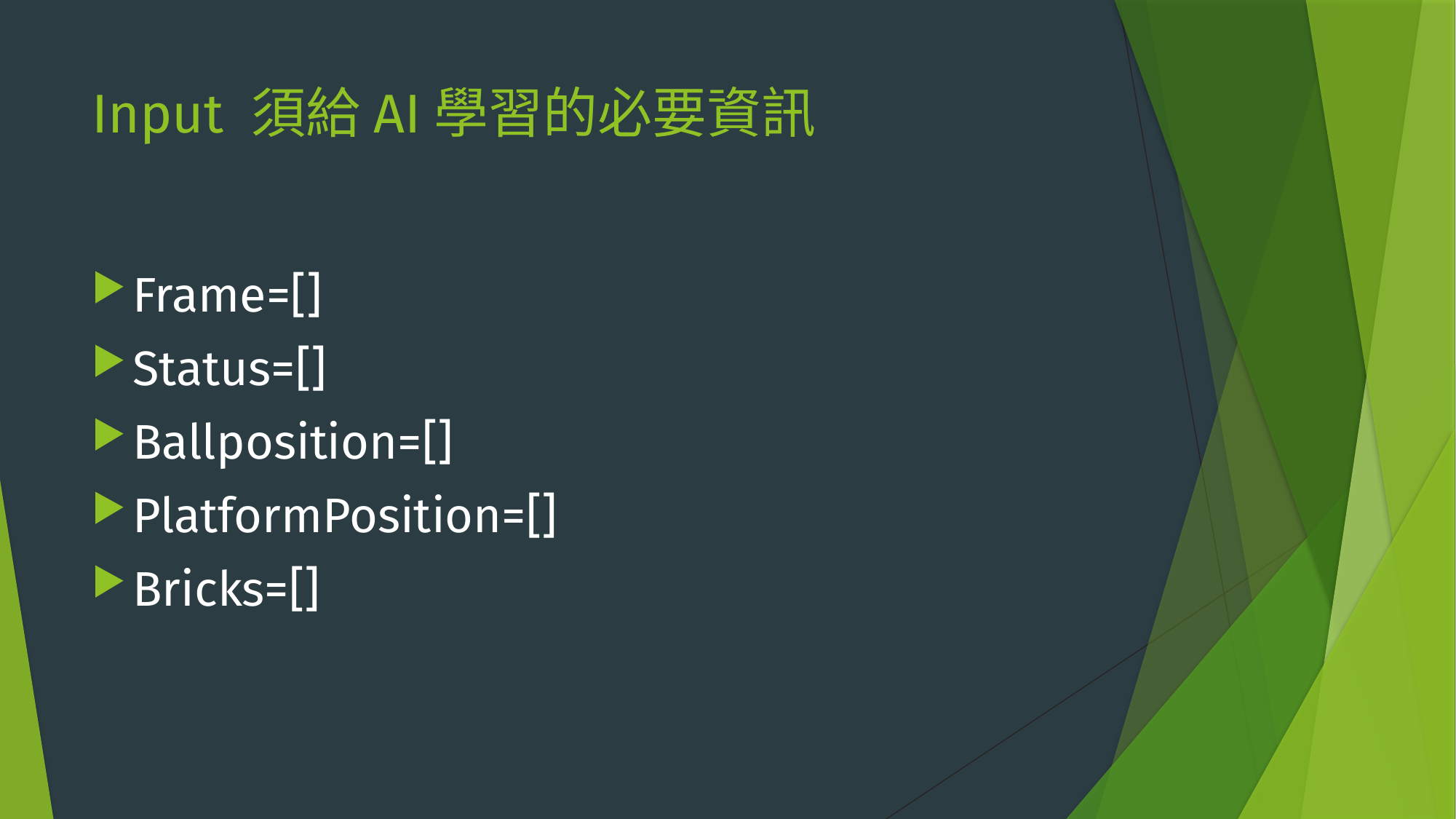

# Input 須給AI學習的必要資訊
Frame=[]
Status=[]
Ballposition=[]
PlatformPosition=[]
Bricks=[]